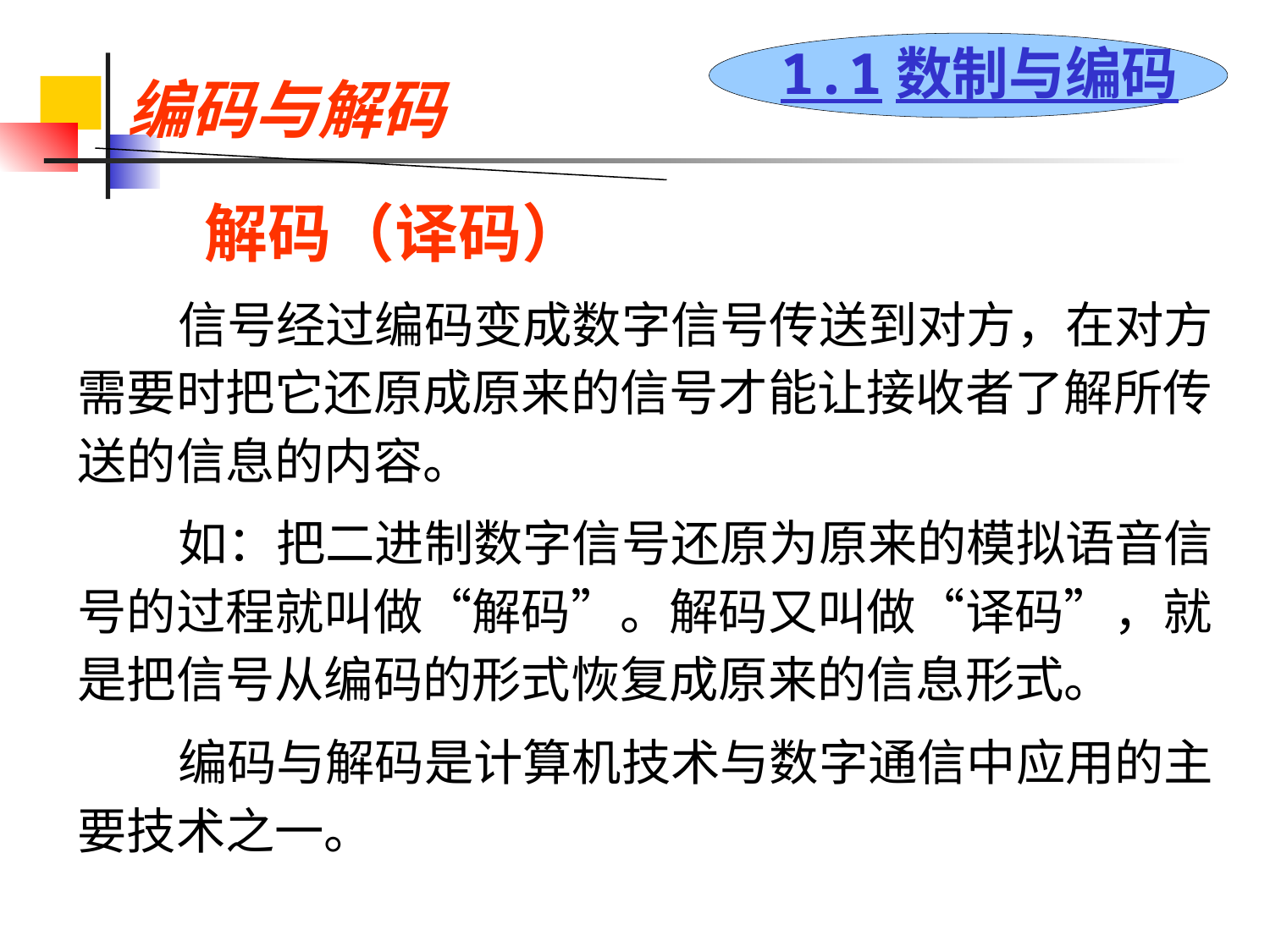

1.1数制与编码

编码与解码

	解码（译码）
信号经过编码变成数字信号传送到对方，在对方需要时把它还原成原来的信号才能让接收者了解所传送的信息的内容。
如：把二进制数字信号还原为原来的模拟语音信号的过程就叫做“解码”。解码又叫做“译码”，就是把信号从编码的形式恢复成原来的信息形式。
编码与解码是计算机技术与数字通信中应用的主要技术之一。